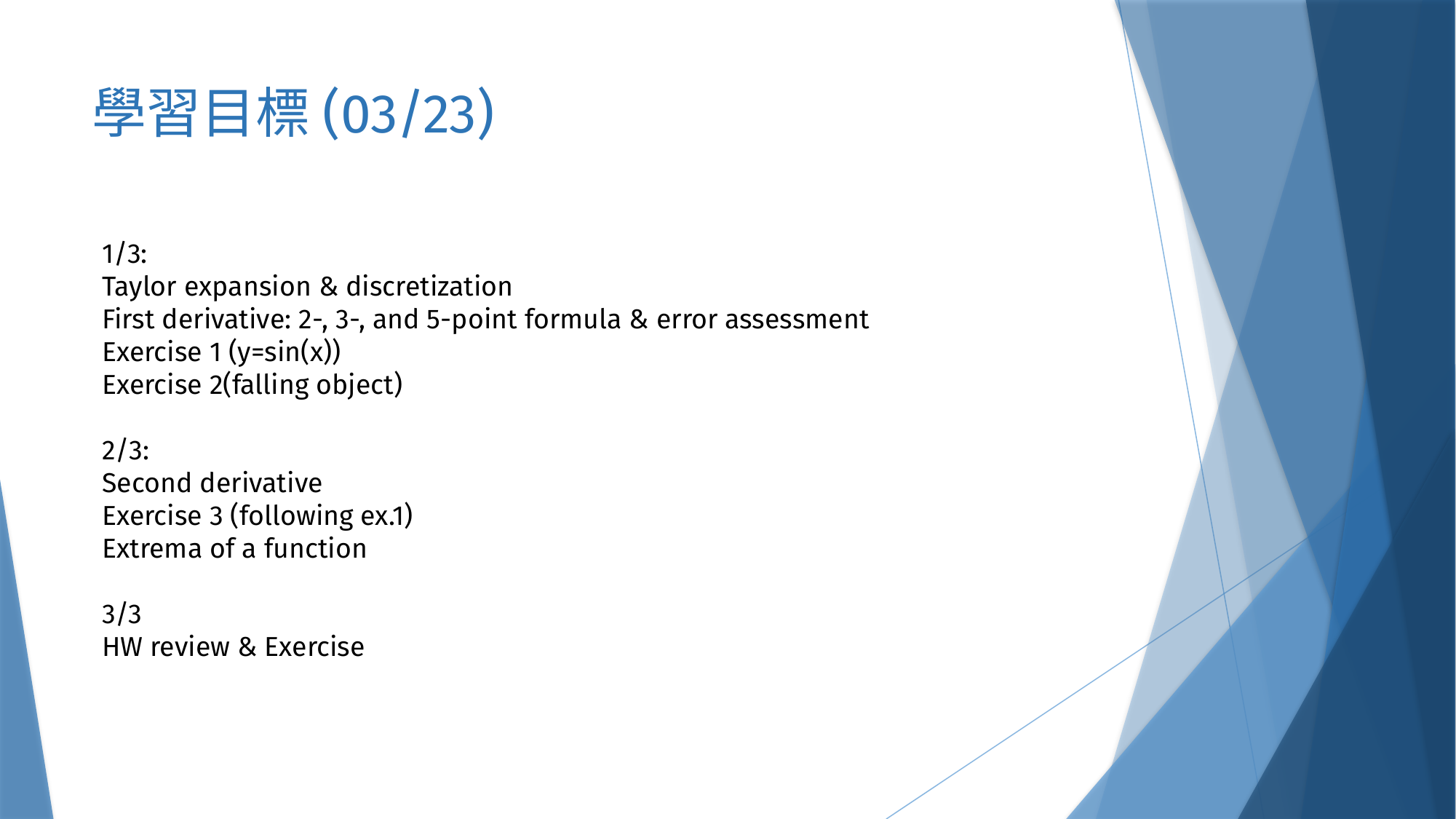

# 學習目標(03/23)
1/3:
Taylor expansion & discretization
First derivative: 2-, 3-, and 5-point formula & error assessment
Exercise 1 (y=sin(x))
Exercise 2(falling object)

2/3:
Second derivative
Exercise 3 (following ex.1)
Extrema of a function

3/3
HW review & Exercise